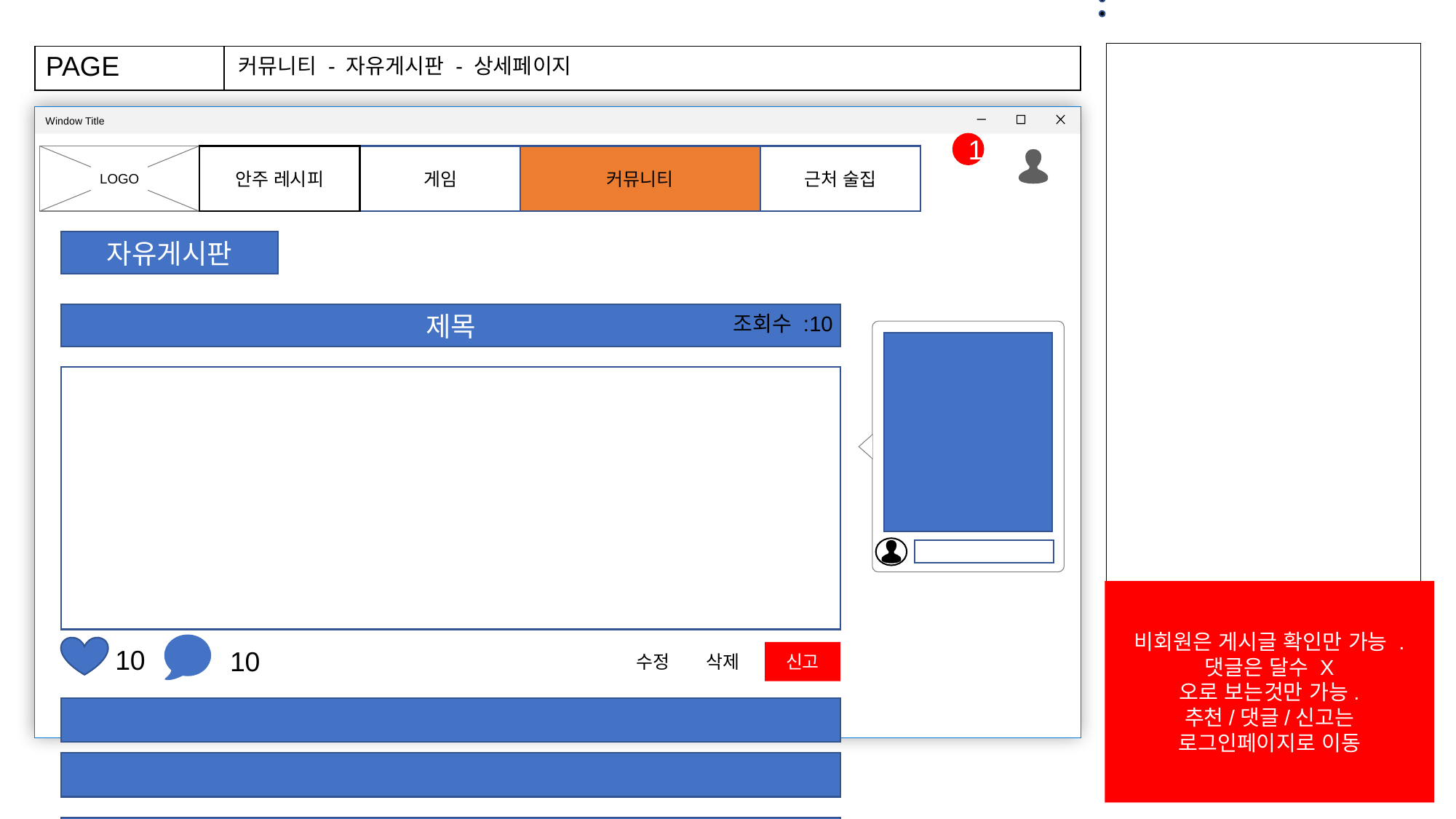

커뮤니티 - 자유게시판 - 상세페이지

1
커뮤니티
근처 술집

LOGO
안주 레시피
게임
커뮤니티

자유게시판
제목
조회수 :10

비회원은 게시글 확인만 가능 . 댓글은 달수 X
오로 보는것만 가능.
추천/댓글/신고는 로그인페이지로 이동

10
10
수정
삭제
신고

목록으로